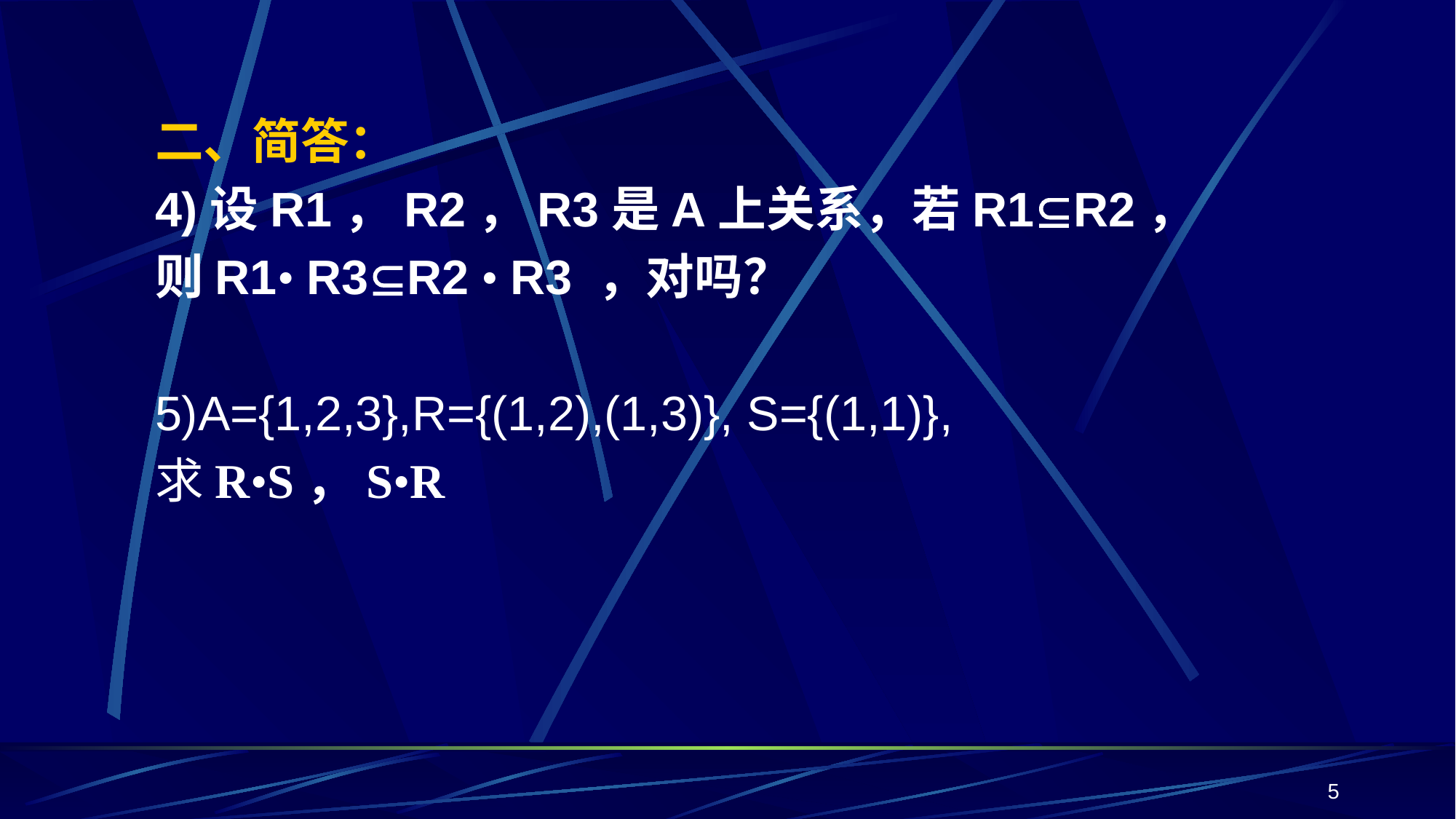

二、简答：
4)设R1，R2，R3是A上关系，若R1⊆R2，
则R1• R3⊆R2 • R3 ，对吗？

5)A={1,2,3},R={(1,2),(1,3)}, S={(1,1)},
求R•S，S•R

5